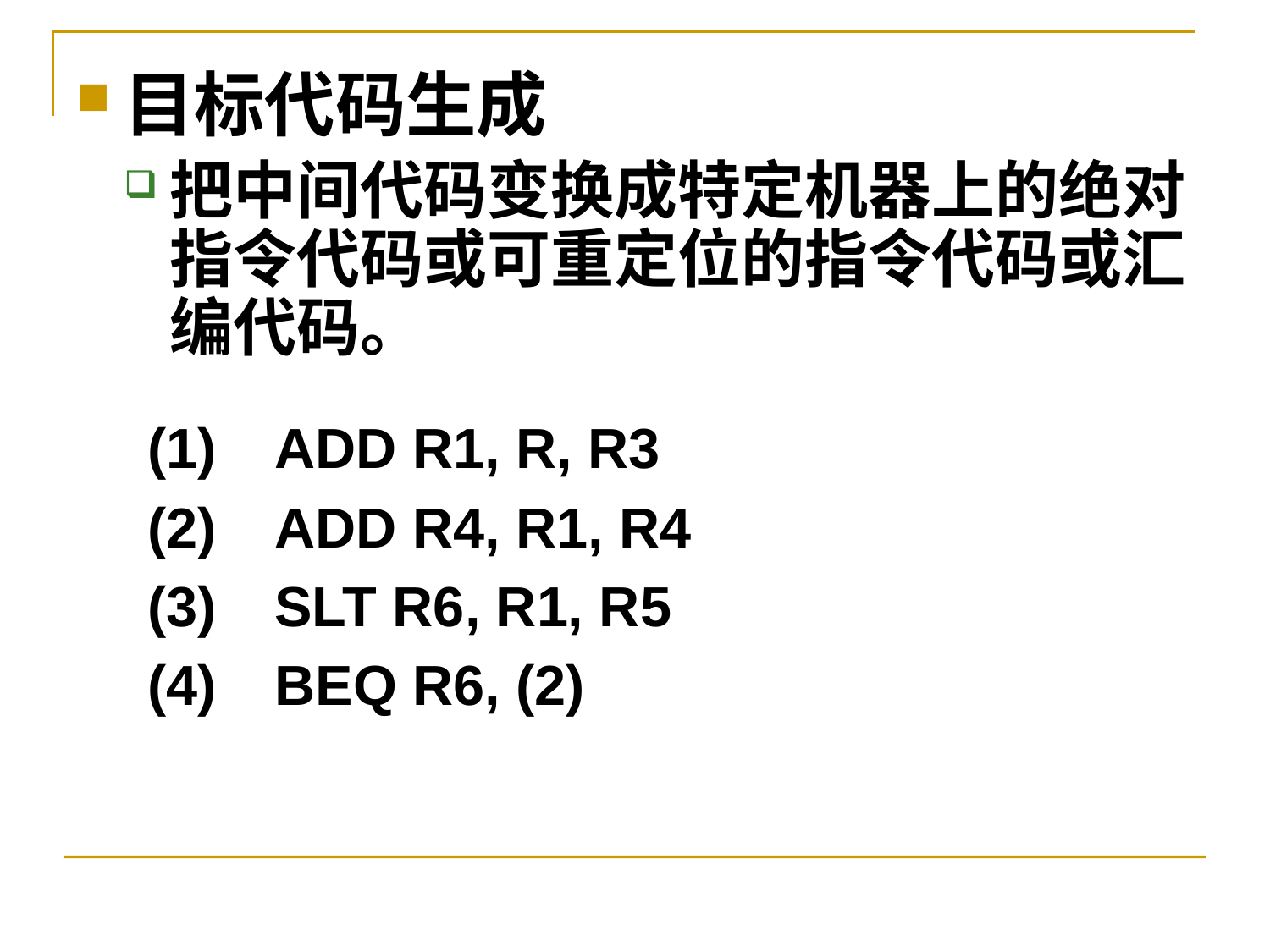

目标代码生成
把中间代码变换成特定机器上的绝对指令代码或可重定位的指令代码或汇编代码。
(1)	ADD R1, R, R3
(2)	ADD R4, R1, R4
(3)	SLT R6, R1, R5
(4)	BEQ R6, (2)